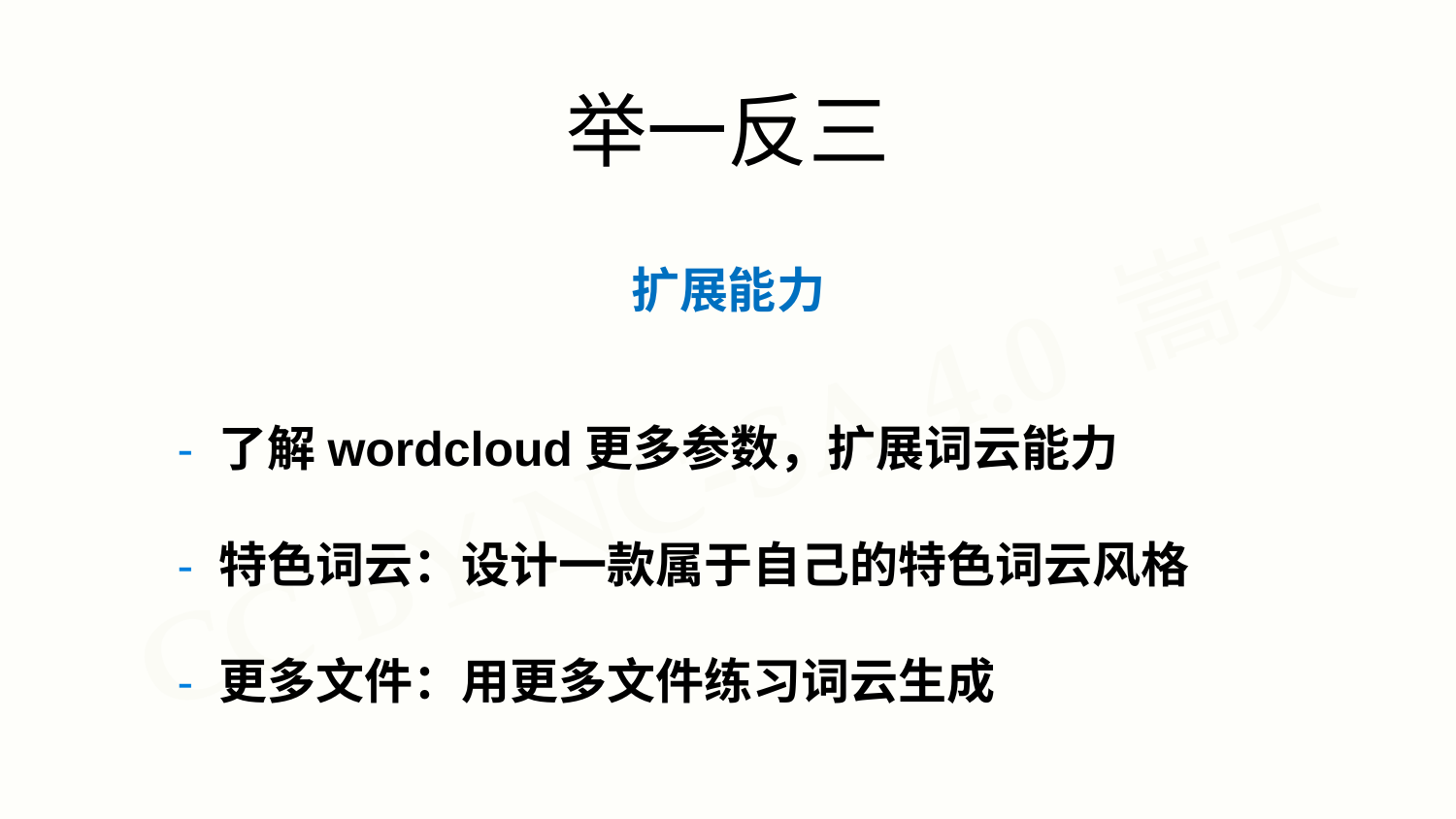

举一反三
扩展能力
            - 了解wordcloud更多参数，扩展词云能力
            - 特色词云：设计一款属于自己的特色词云风格
            - 更多文件：用更多文件练习词云生成